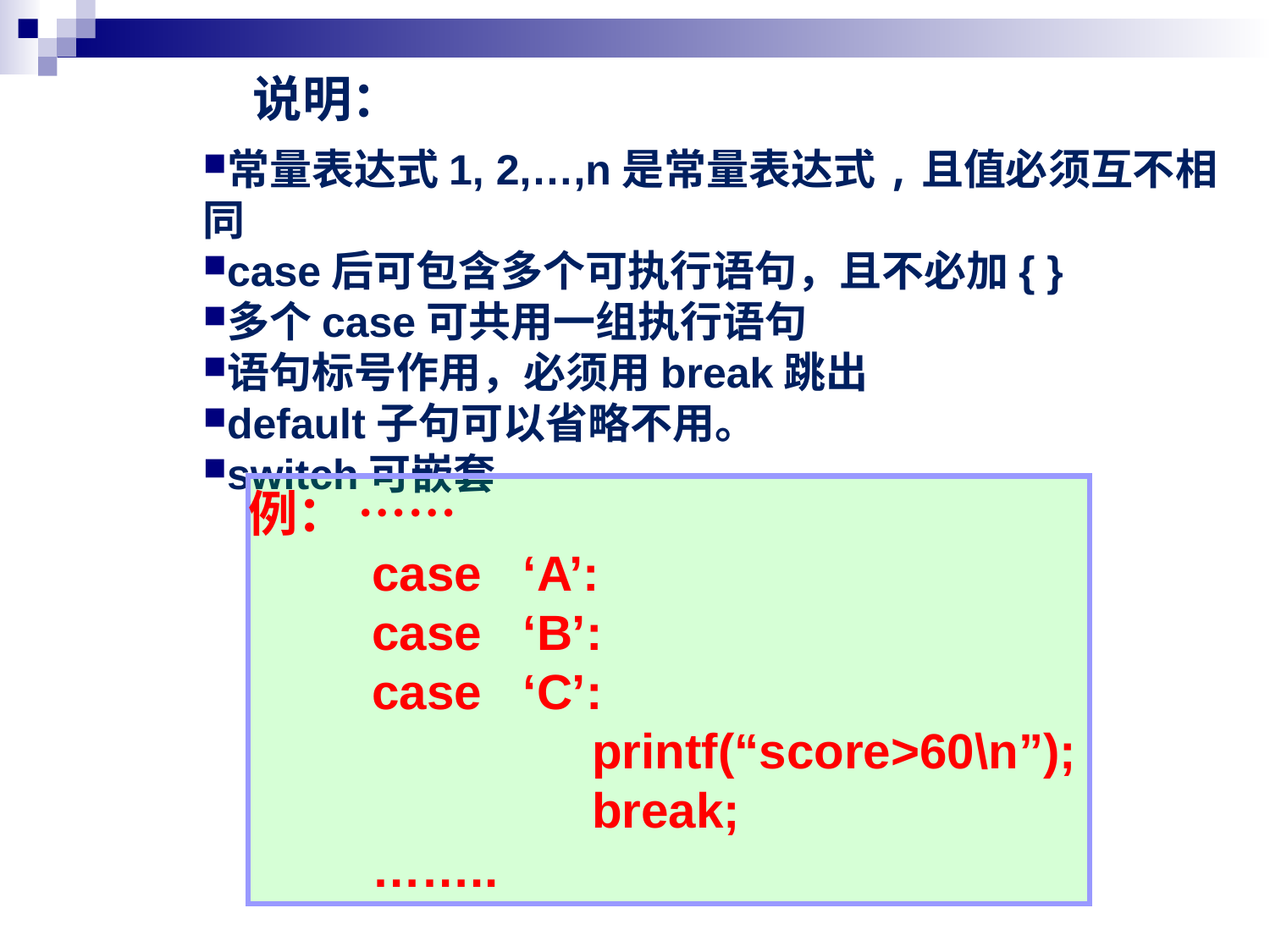

说明：
常量表达式1, 2,…,n是常量表达式,且值必须互不相同
case后可包含多个可执行语句，且不必加{ }
多个case可共用一组执行语句
语句标号作用，必须用break跳出
default子句可以省略不用。
switch可嵌套

例： ……
         case   ‘A’:
         case   ‘B’:
         case   ‘C’:
                         printf(“score>60\n”);
                         break;
         ……..
25